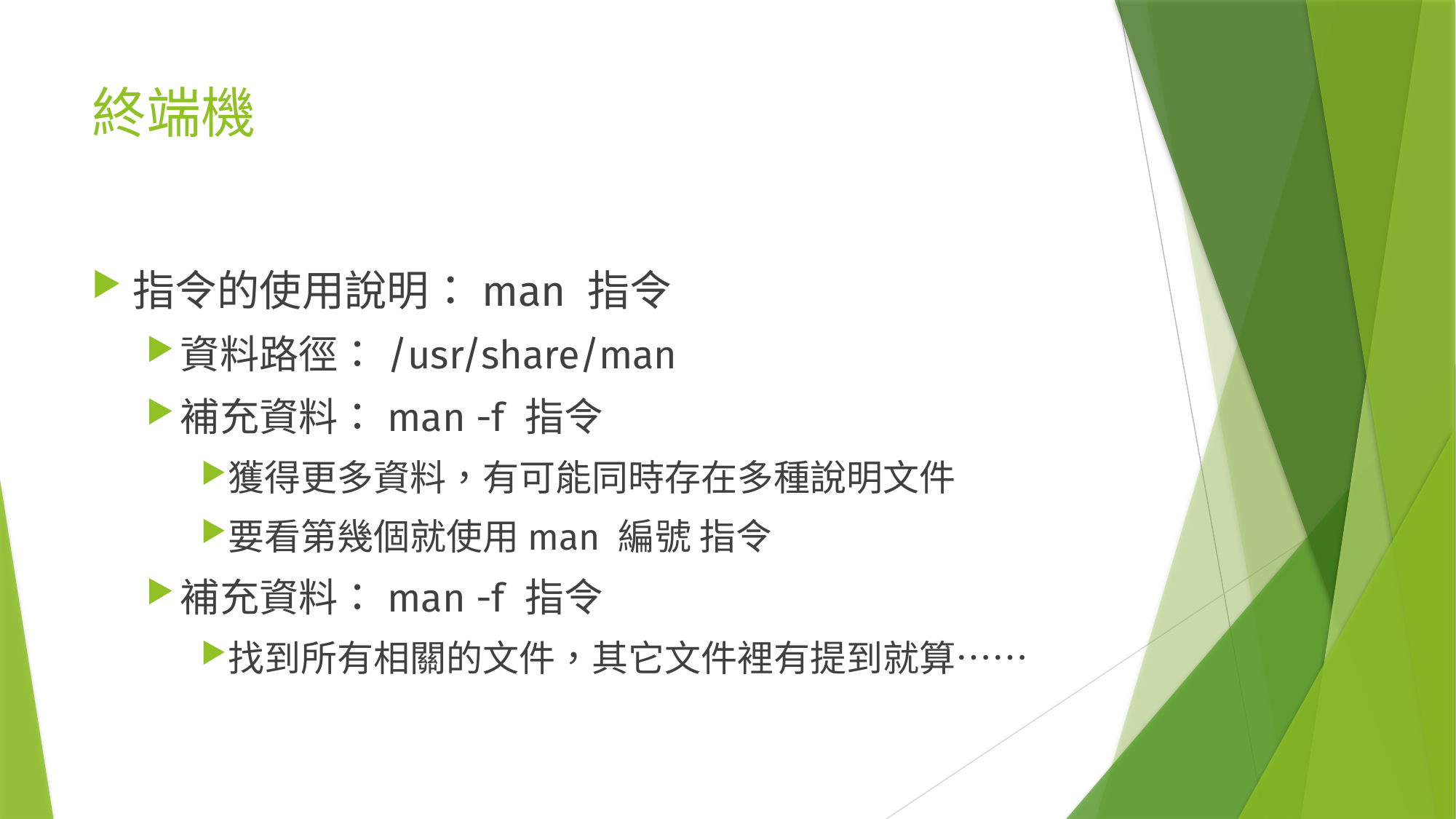

# 終端機
指令的使用說明：man 指令
資料路徑：/usr/share/man
補充資料：man -f 指令
獲得更多資料，有可能同時存在多種說明文件
要看第幾個就使用man 編號 指令
補充資料：man -f 指令
找到所有相關的文件，其它文件裡有提到就算……